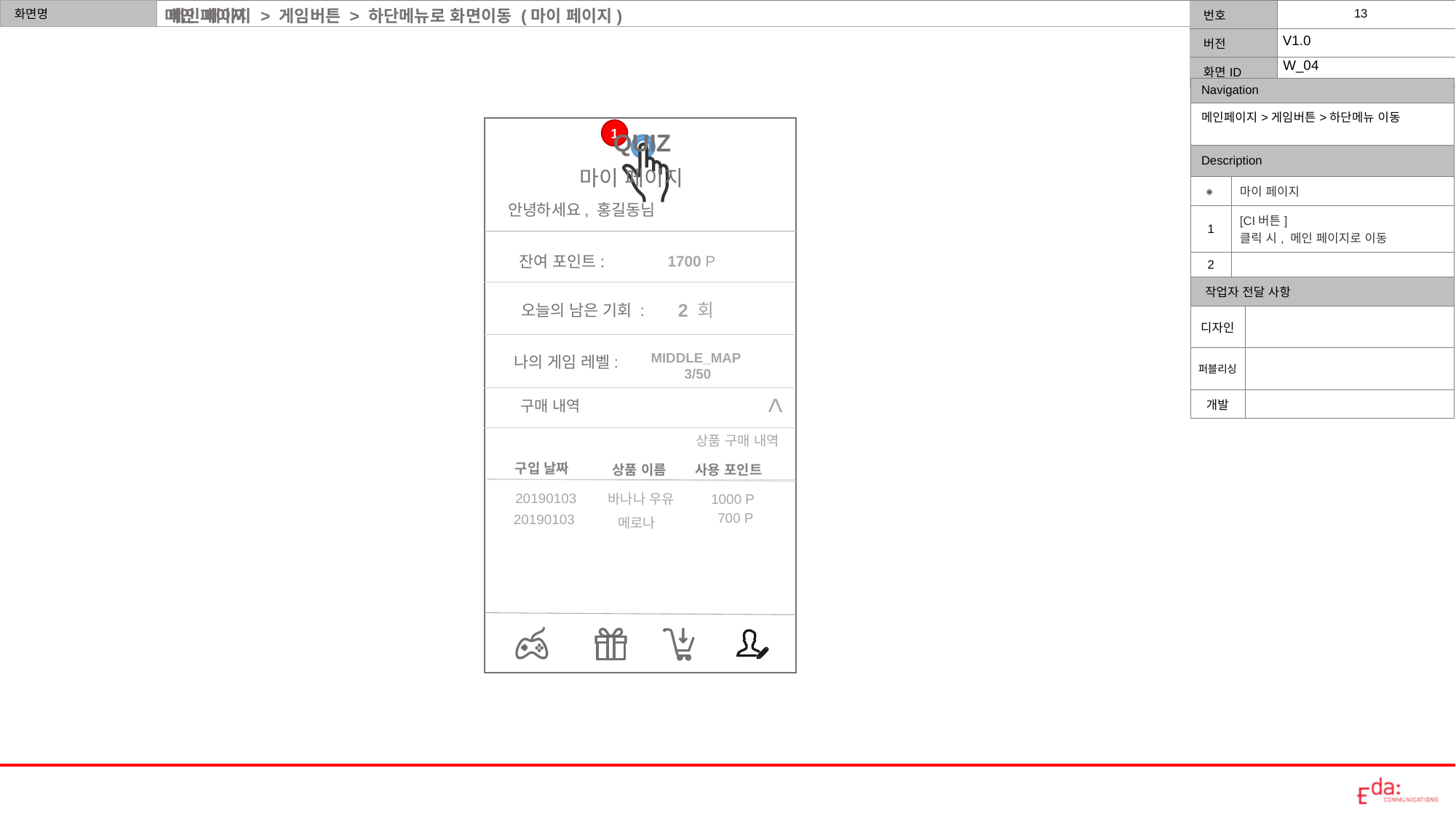

메인 페이지
메인 페이지 > 게임버튼 > 하단메뉴로 화면이동 (마이 페이지)
W_04
| Navigation |  |  |
| --- | --- | --- |
| 메인페이지>게임버튼>하단메뉴 이동 |  |  |
| Description |  |  |
| ※ | 마이 페이지 |  |
| 1 | [CI버튼] 클릭 시, 메인 페이지로 이동 |  |
| 2 |  |  |
| 작업자 전달 사항 |  |  |
| 디자인 |  |  |
| 퍼블리싱 |  |  |
| 개발 |  |  |

1
QUIZ

마이 페이지
안녕하세요, 홍길동님
1700 P
잔여 포인트:
2 회
오늘의 남은 기회 :
MIDDLE_MAP
3/50
나의 게임 레벨:
<
구매 내역
상품 구매 내역
구입 날짜
사용 포인트
상품 이름
20190103
바나나 우유
1000 P
700 P
20190103
메로나